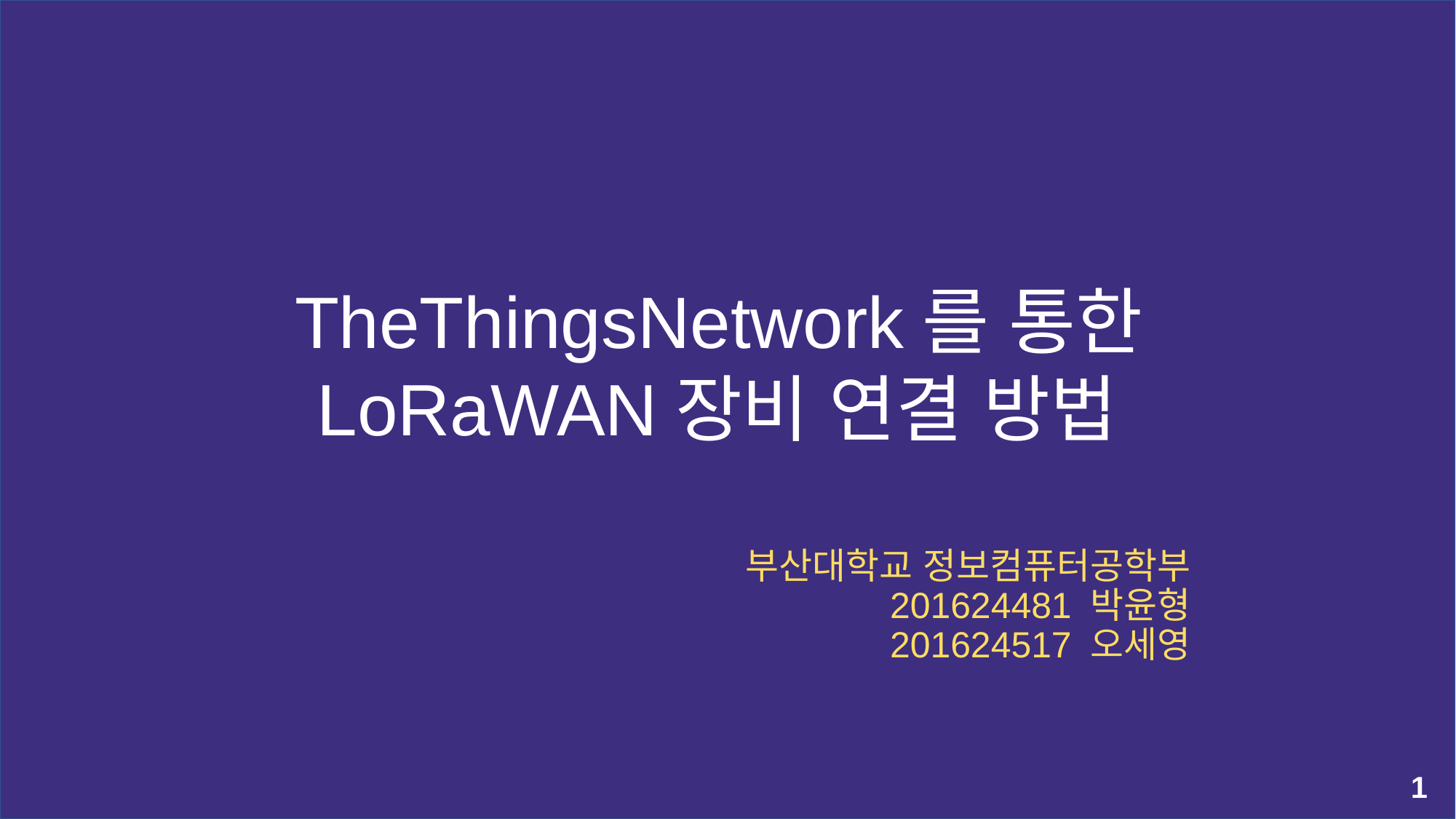

TheThingsNetwork를 통한LoRaWAN장비 연결 방법
부산대학교 정보컴퓨터공학부
201624481 박윤형
201624517 오세영
1